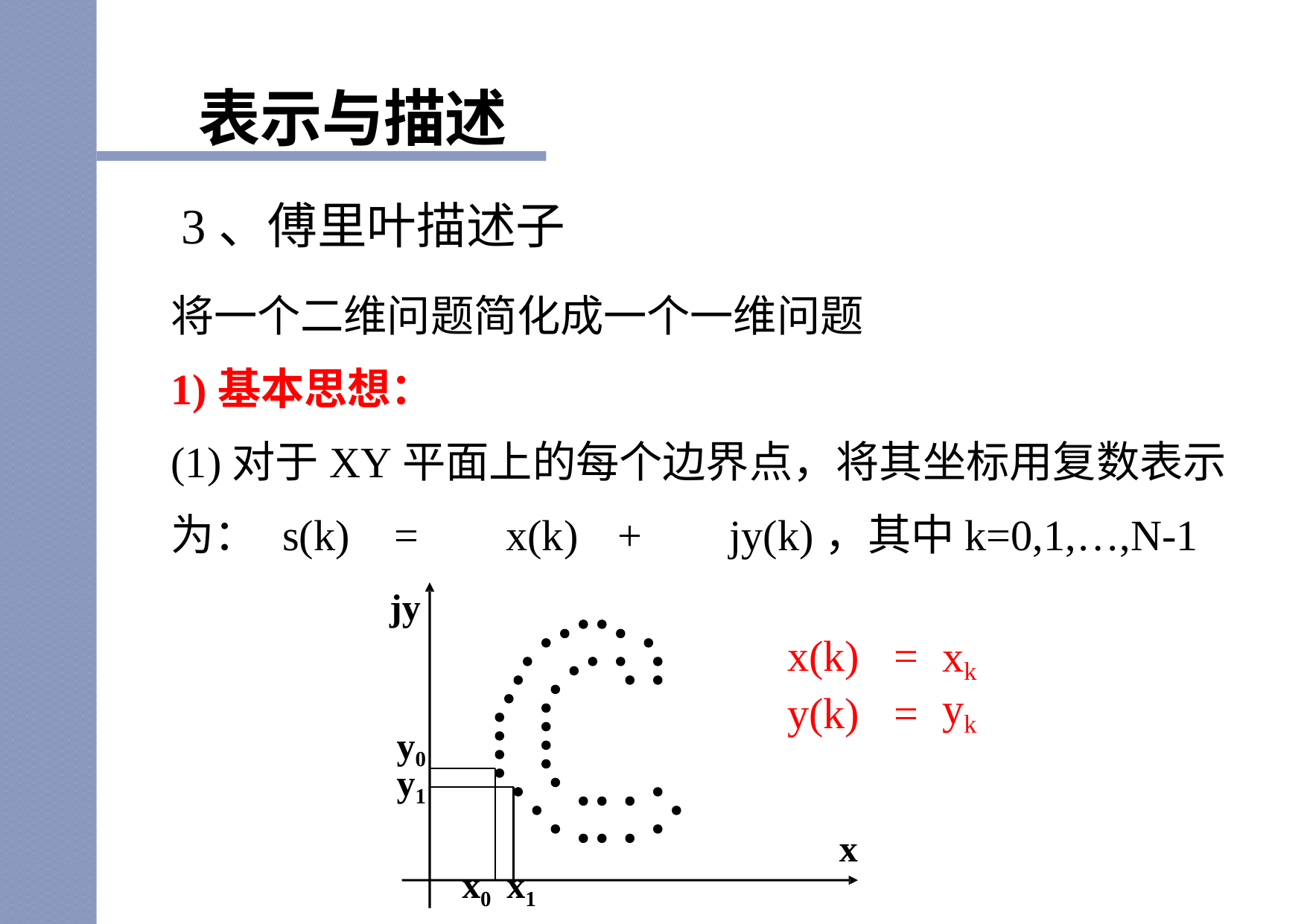

# 表示与描述
3、傅里叶描述子
将一个二维问题简化成一个一维问题
1)基本思想：
(1)对于XY平面上的每个边界点，将其坐标用复数表示为：	s(k)	=	x(k)	+	jy(k)，其中k=0,1,…,N-1

jy

| x(k) | = | xk |
| --- | --- | --- |
| y(k) | = | yk |

y0 y1
x
x0  x1